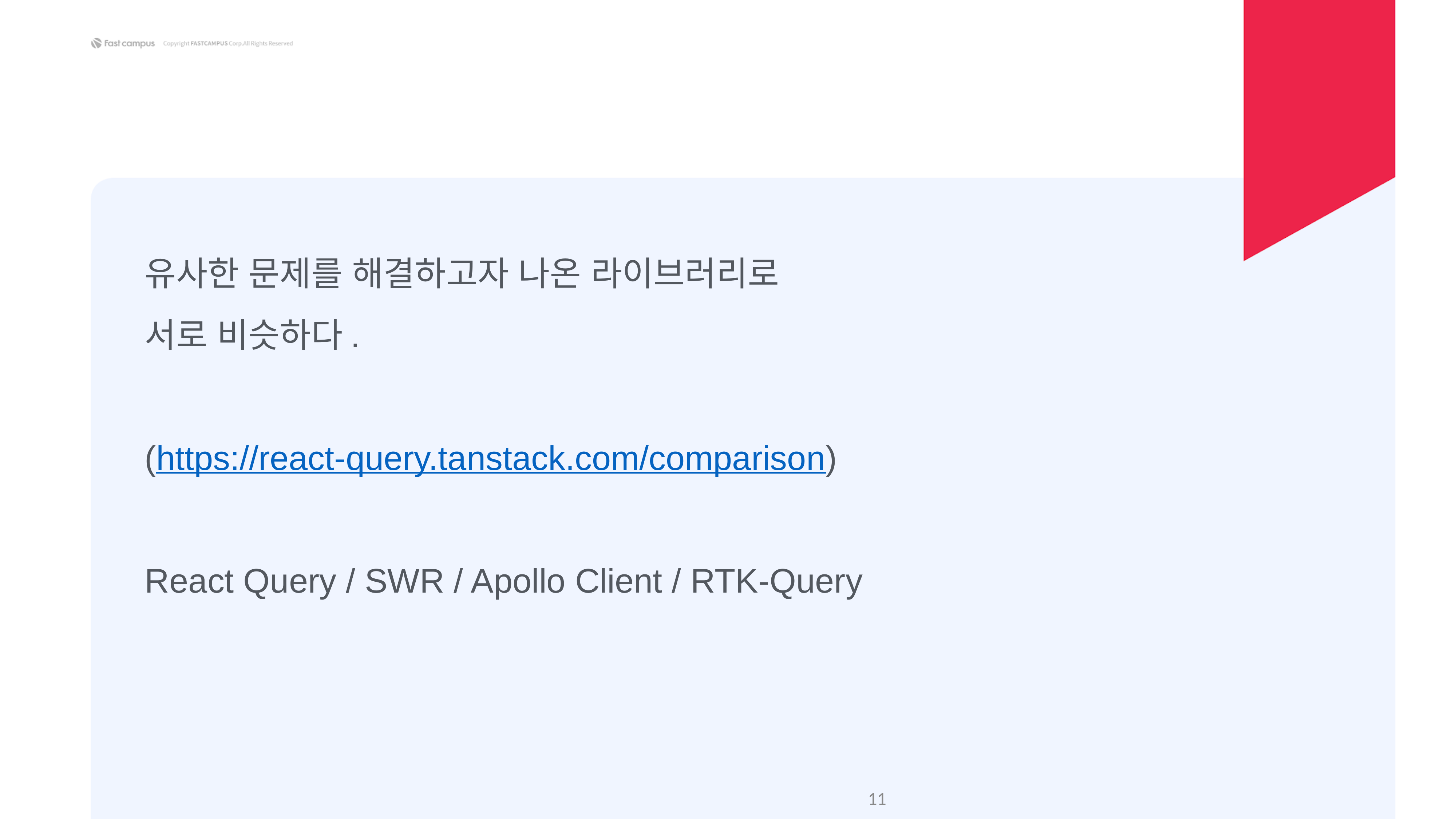

유사한 문제를 해결하고자 나온 라이브러리로
서로 비슷하다.

(https://react-query.tanstack.com/comparison)

React Query / SWR / Apollo Client / RTK-Query

11